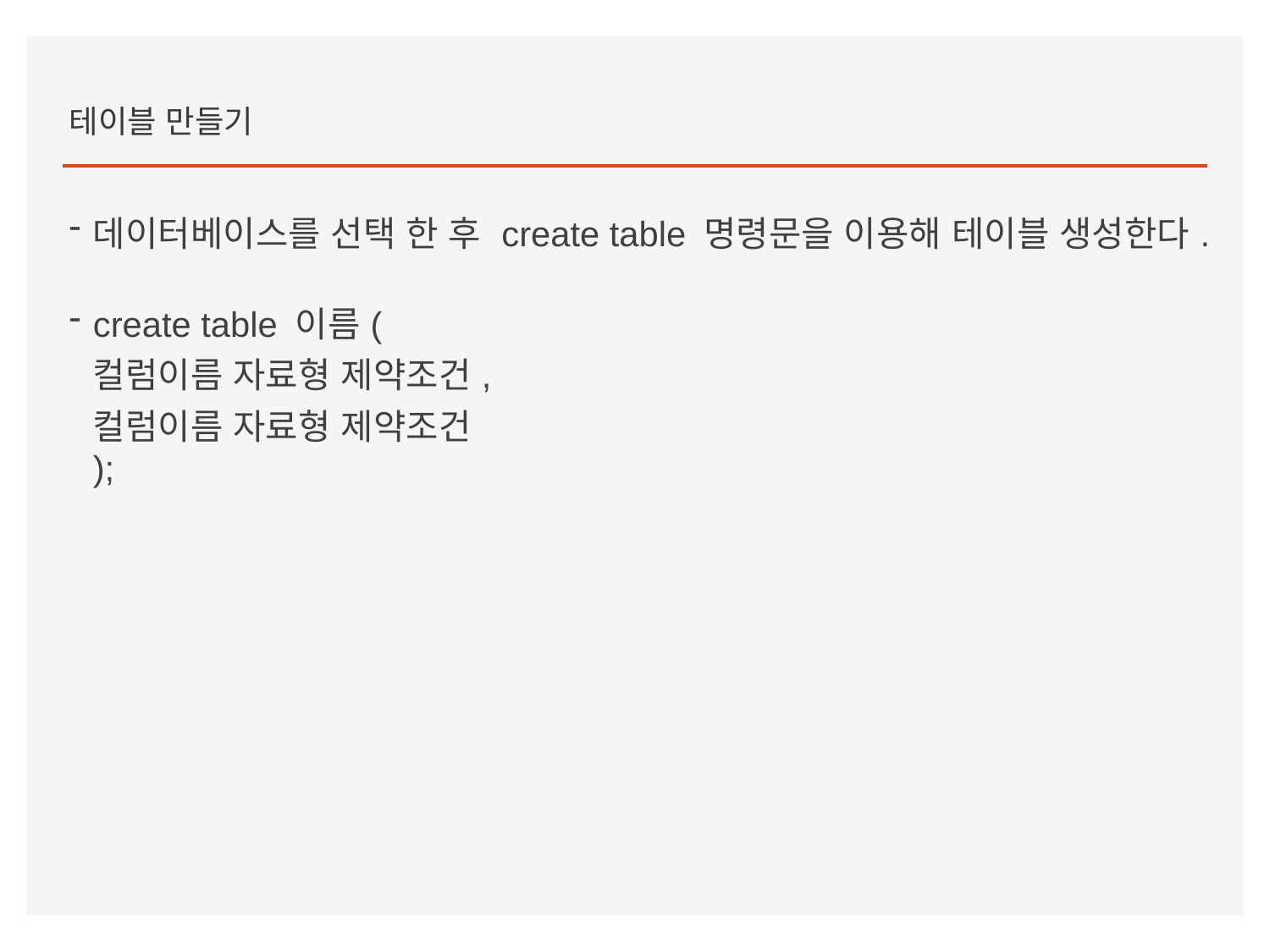

테이블 만들기
데이터베이스를 선택 한 후 create table 명령문을 이용해 테이블 생성한다.
create table 이름(
컬럼이름 자료형 제약조건,
컬럼이름 자료형 제약조건
);